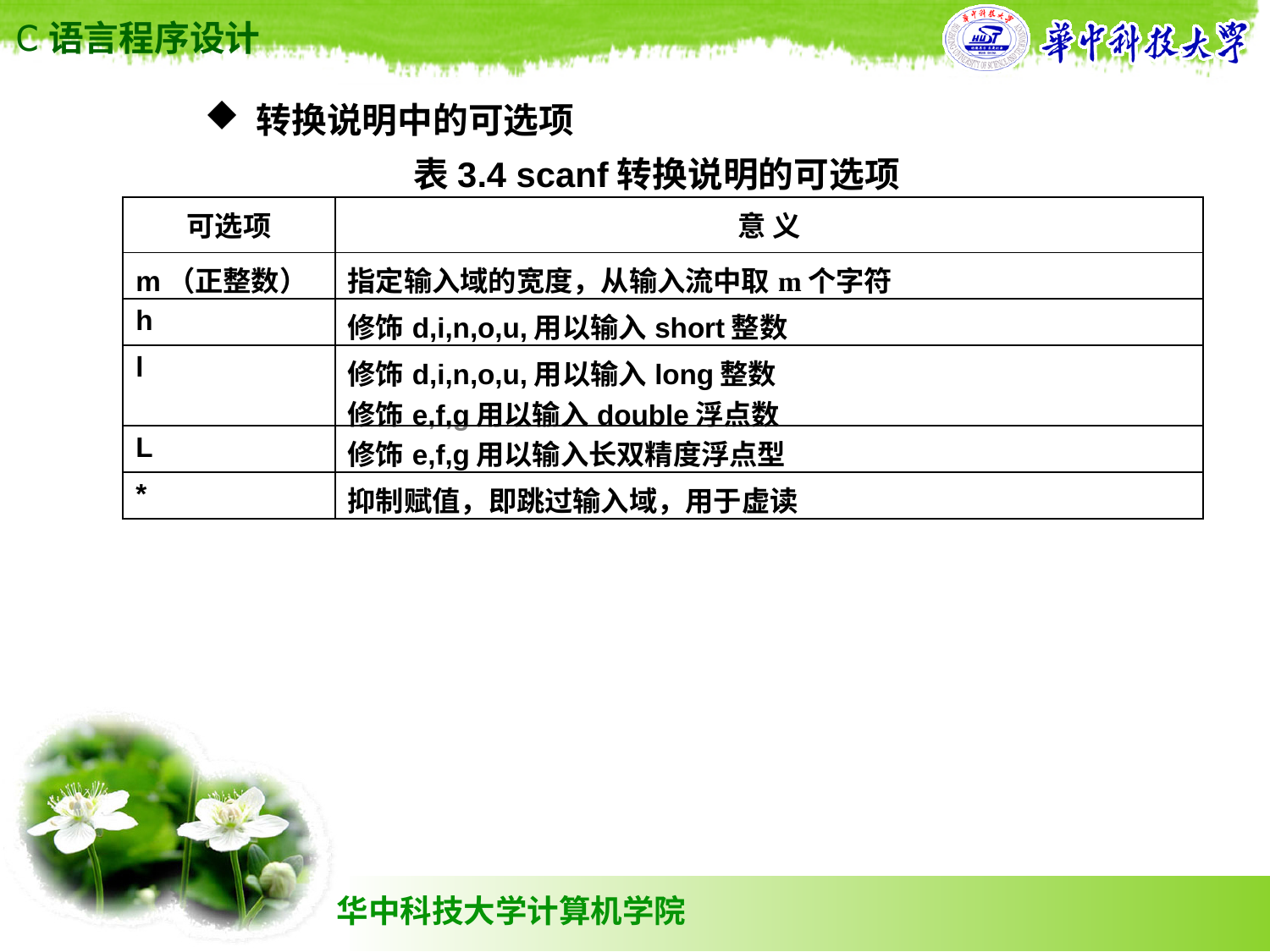

转换说明中的可选项
表3.4 scanf转换说明的可选项
| 可选项 | 意 义 |
| --- | --- |
| m（正整数） | 指定输入域的宽度，从输入流中取m个字符 |
| h | 修饰d,i,n,o,u,用以输入short整数 |
| l | 修饰d,i,n,o,u,用以输入long整数 修饰e,f,g用以输入double浮点数 |
| L | 修饰e,f,g用以输入长双精度浮点型 |
| \* | 抑制赋值，即跳过输入域，用于虚读 |
25